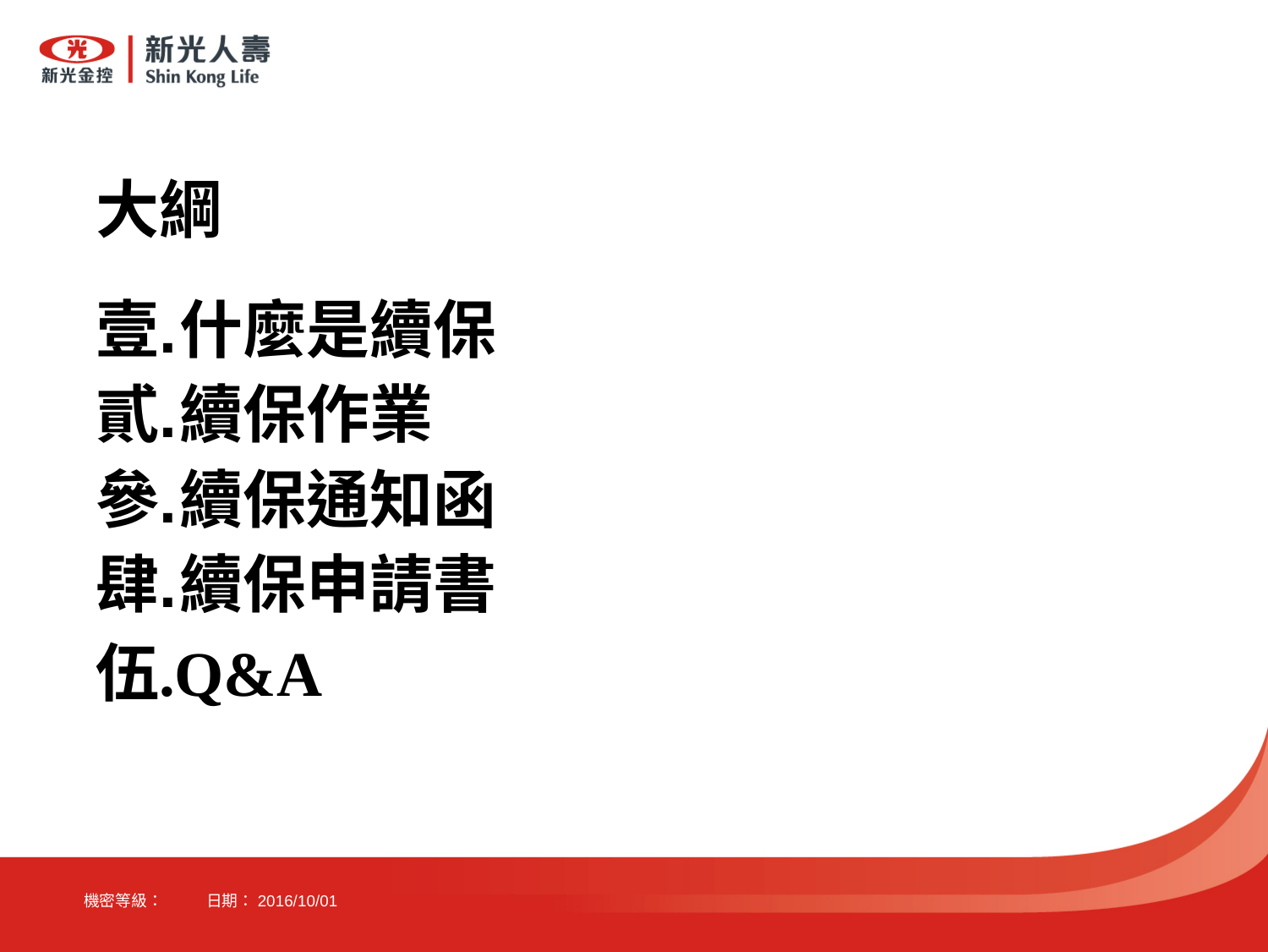

# 大綱
什麼是續保
續保作業
續保通知函
續保申請書
Q&A

機密等級：            日期：2016/10/01